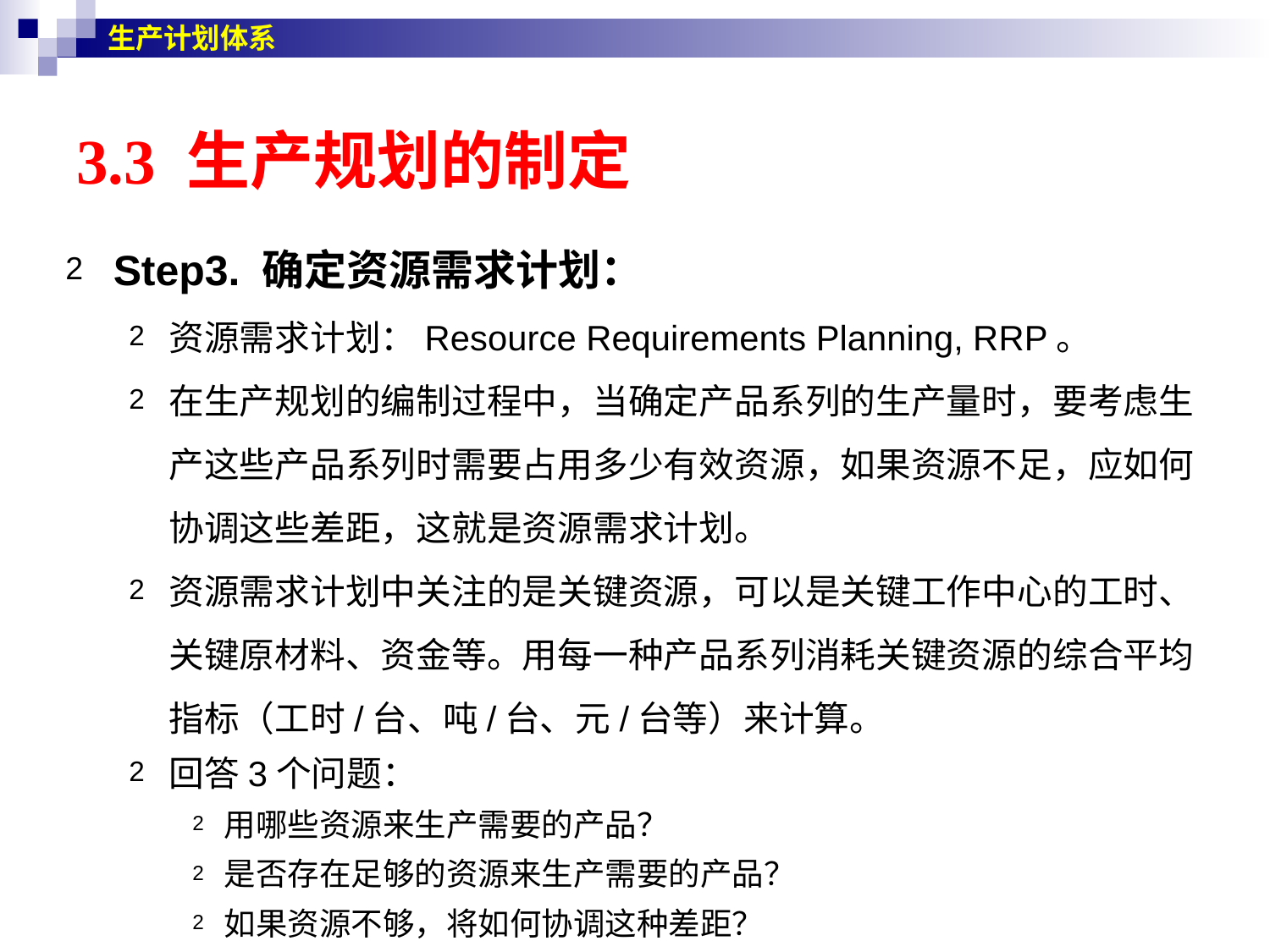

生产计划体系
# 3.3 生产规划的制定
Step3. 确定资源需求计划：
资源需求计划：Resource Requirements Planning, RRP。
在生产规划的编制过程中，当确定产品系列的生产量时，要考虑生产这些产品系列时需要占用多少有效资源，如果资源不足，应如何协调这些差距，这就是资源需求计划。
资源需求计划中关注的是关键资源，可以是关键工作中心的工时、关键原材料、资金等。用每一种产品系列消耗关键资源的综合平均指标（工时/台、吨/台、元/台等）来计算。
回答3个问题：
用哪些资源来生产需要的产品？
是否存在足够的资源来生产需要的产品？
如果资源不够，将如何协调这种差距？